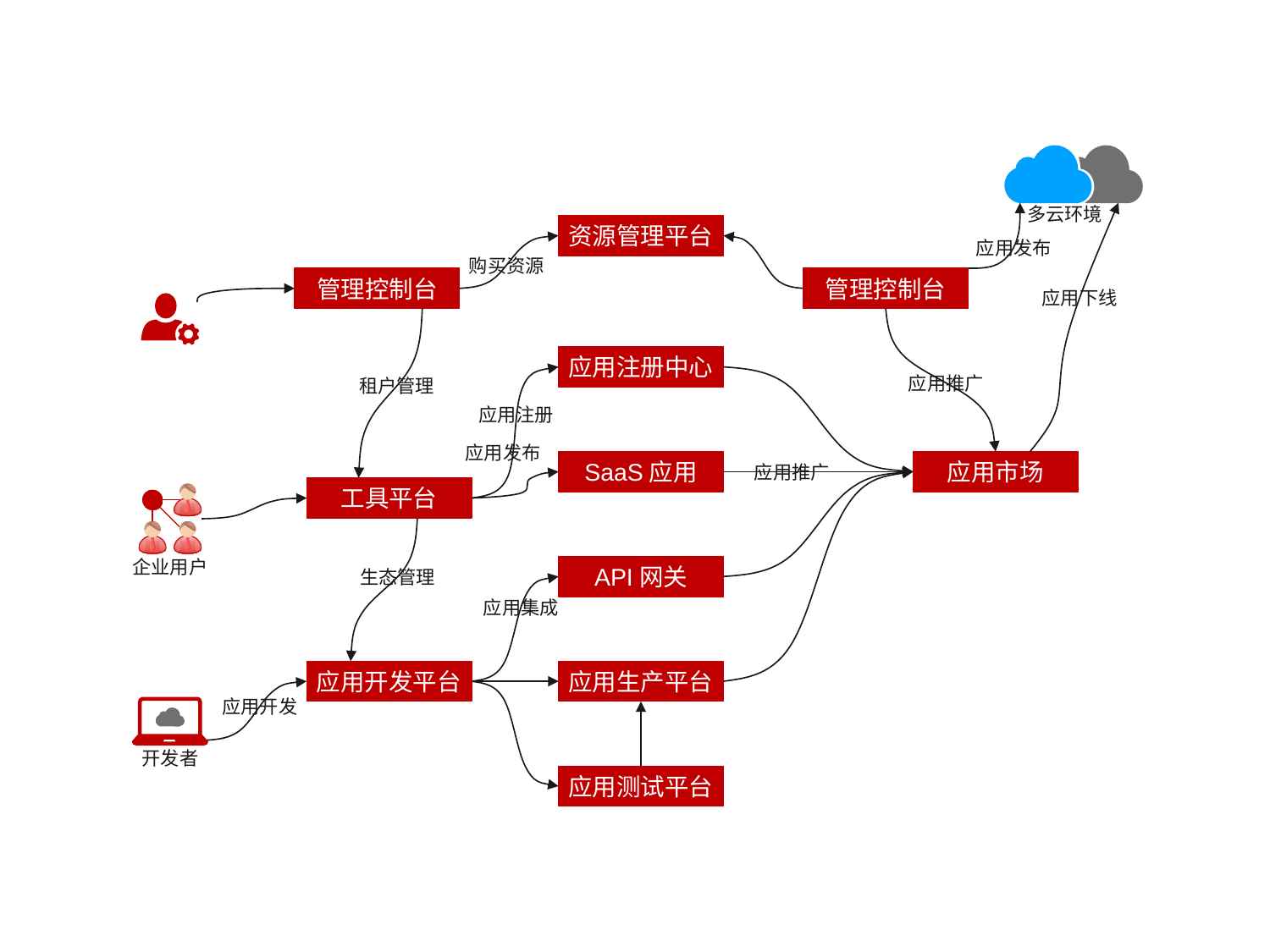

多云环境
资源管理平台
管理控制台
管理控制台
应用发布
购买资源

租户管理
应用推广
应用注册中心

SaaS应用
应用市场
应用下线
应用推广
工具平台

企业用户
应用注册
应用发布
生态管理

API网关

应用开发平台
应用生产平台

应用集成

开发者

应用开发
应用测试平台